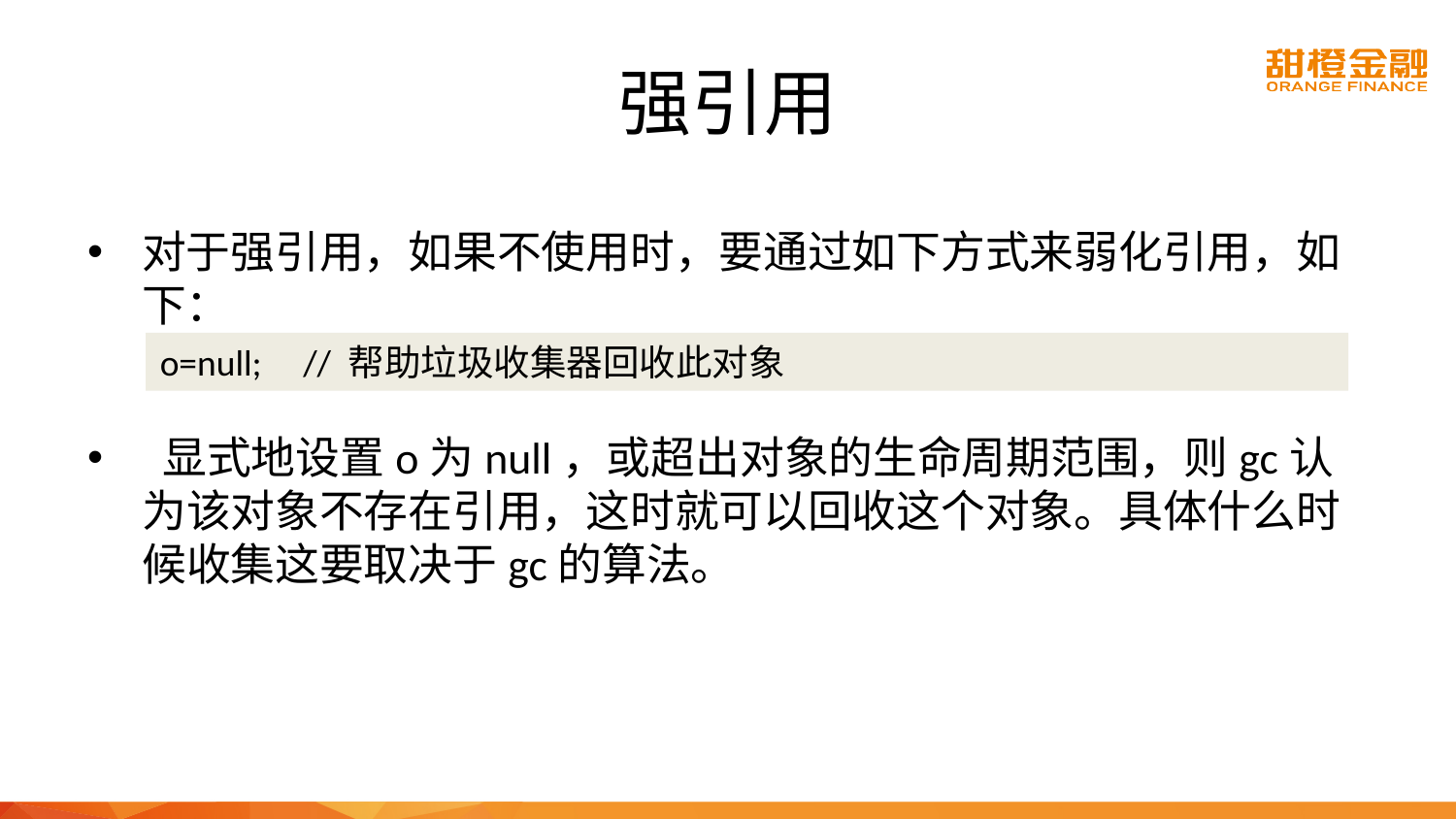

# 强引用
对于强引用，如果不使用时，要通过如下方式来弱化引用，如下：
o=null;     // 帮助垃圾收集器回收此对象
 显式地设置o为null，或超出对象的生命周期范围，则gc认为该对象不存在引用，这时就可以回收这个对象。具体什么时候收集这要取决于gc的算法。